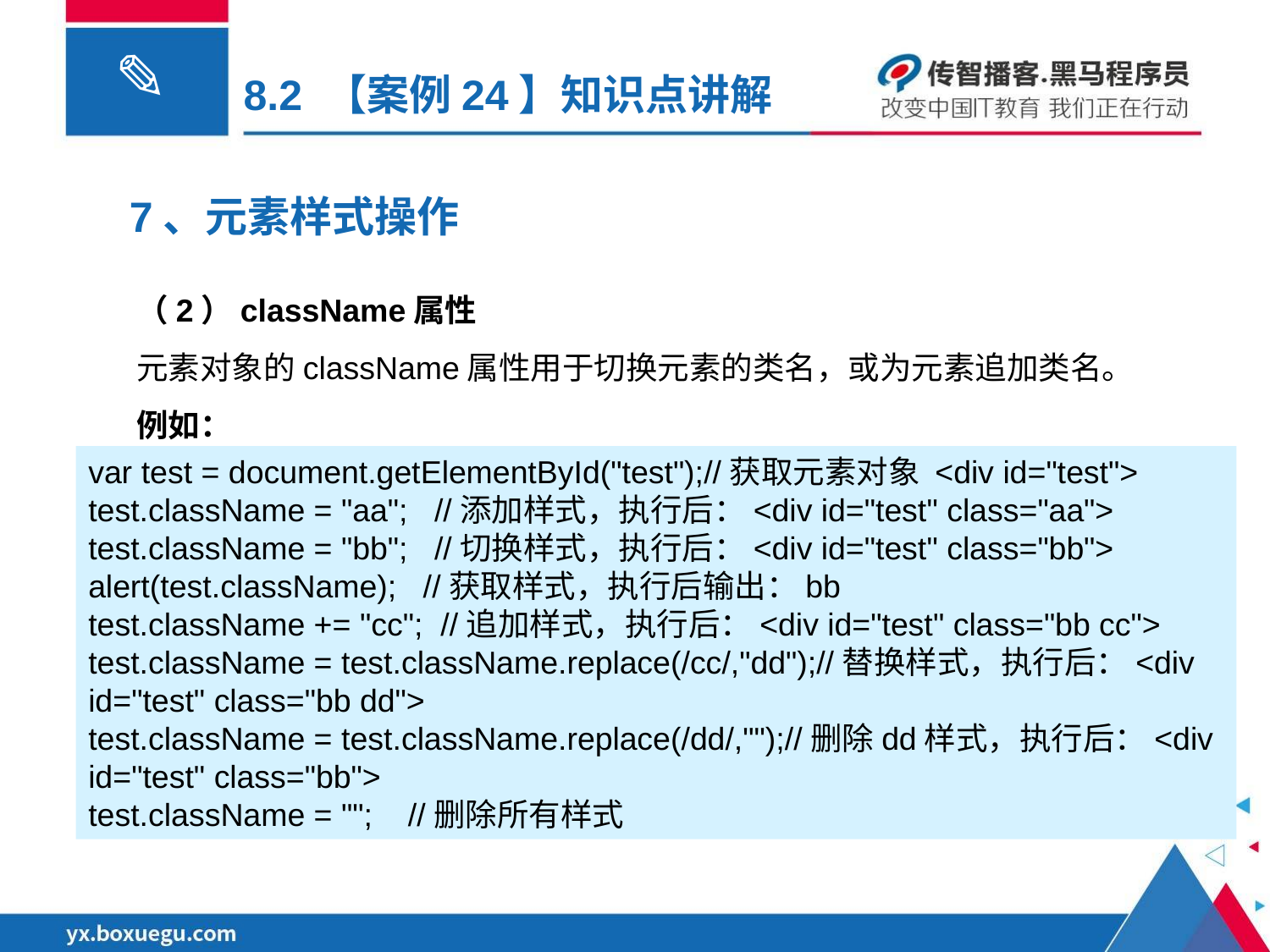

# 8.2 【案例24】知识点讲解
7、元素样式操作
（2）className属性
元素对象的className属性用于切换元素的类名，或为元素追加类名。
例如：
var test = document.getElementById("test");//获取元素对象 <div id="test">
test.className = "aa";   //添加样式，执行后：<div id="test" class="aa">
test.className = "bb";   //切换样式，执行后：<div id="test" class="bb">
alert(test.className);   //获取样式，执行后输出：bb
test.className += "cc";  //追加样式，执行后：<div id="test" class="bb cc">
test.className = test.className.replace(/cc/,"dd");//替换样式，执行后：<div id="test" class="bb dd">
test.className = test.className.replace(/dd/,"");//删除dd样式，执行后：<div id="test" class="bb">
test.className = "";    //删除所有样式